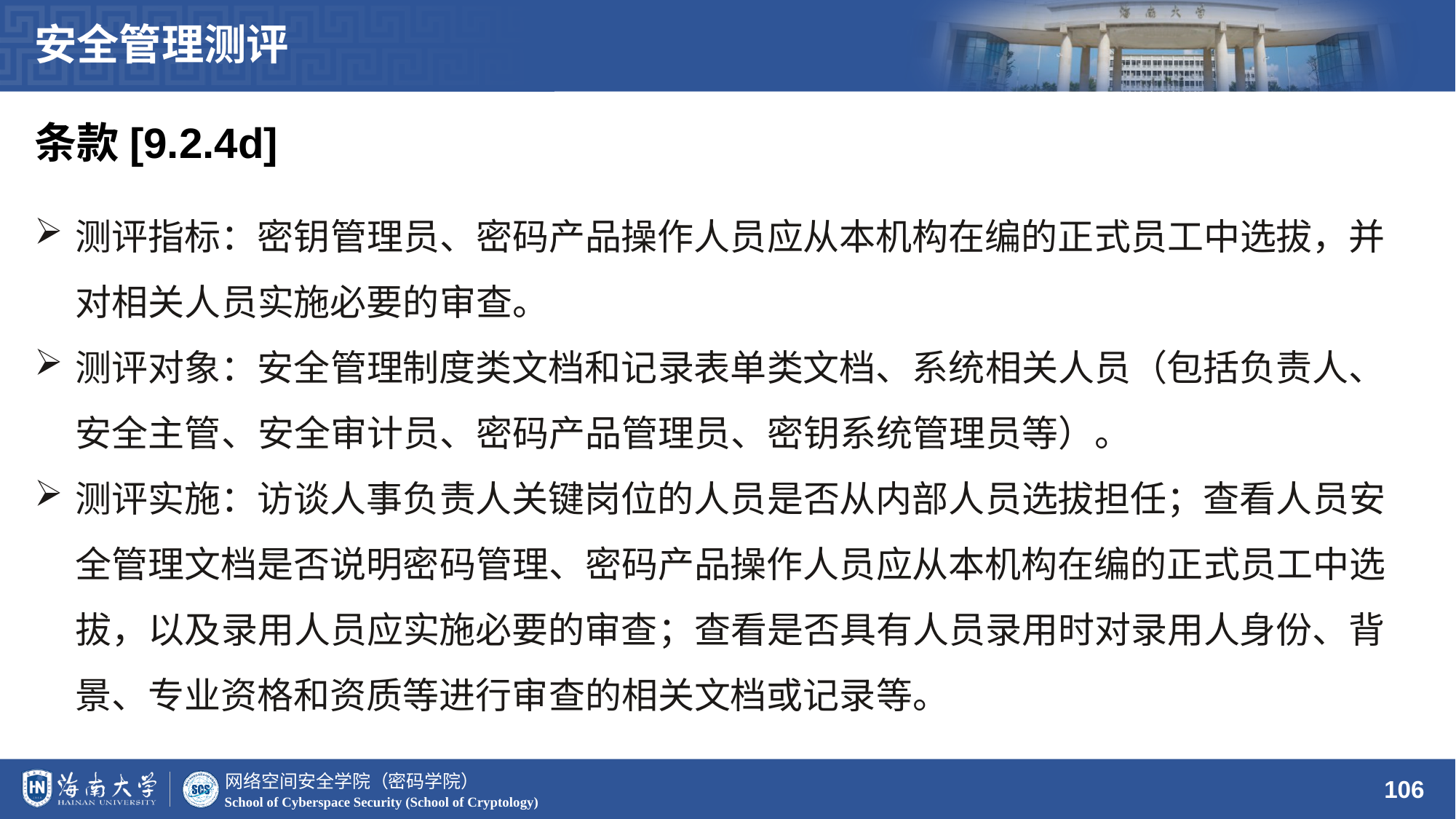

安全管理测评
条款[9.2.4d]
测评指标：密钥管理员、密码产品操作人员应从本机构在编的正式员工中选拔，并对相关人员实施必要的审查。
测评对象：安全管理制度类文档和记录表单类文档、系统相关人员（包括负责人、安全主管、安全审计员、密码产品管理员、密钥系统管理员等）。
测评实施：访谈人事负责人关键岗位的人员是否从内部人员选拔担任；查看人员安全管理文档是否说明密码管理、密码产品操作人员应从本机构在编的正式员工中选拔，以及录用人员应实施必要的审查；查看是否具有人员录用时对录用人身份、背景、专业资格和资质等进行审查的相关文档或记录等。
106